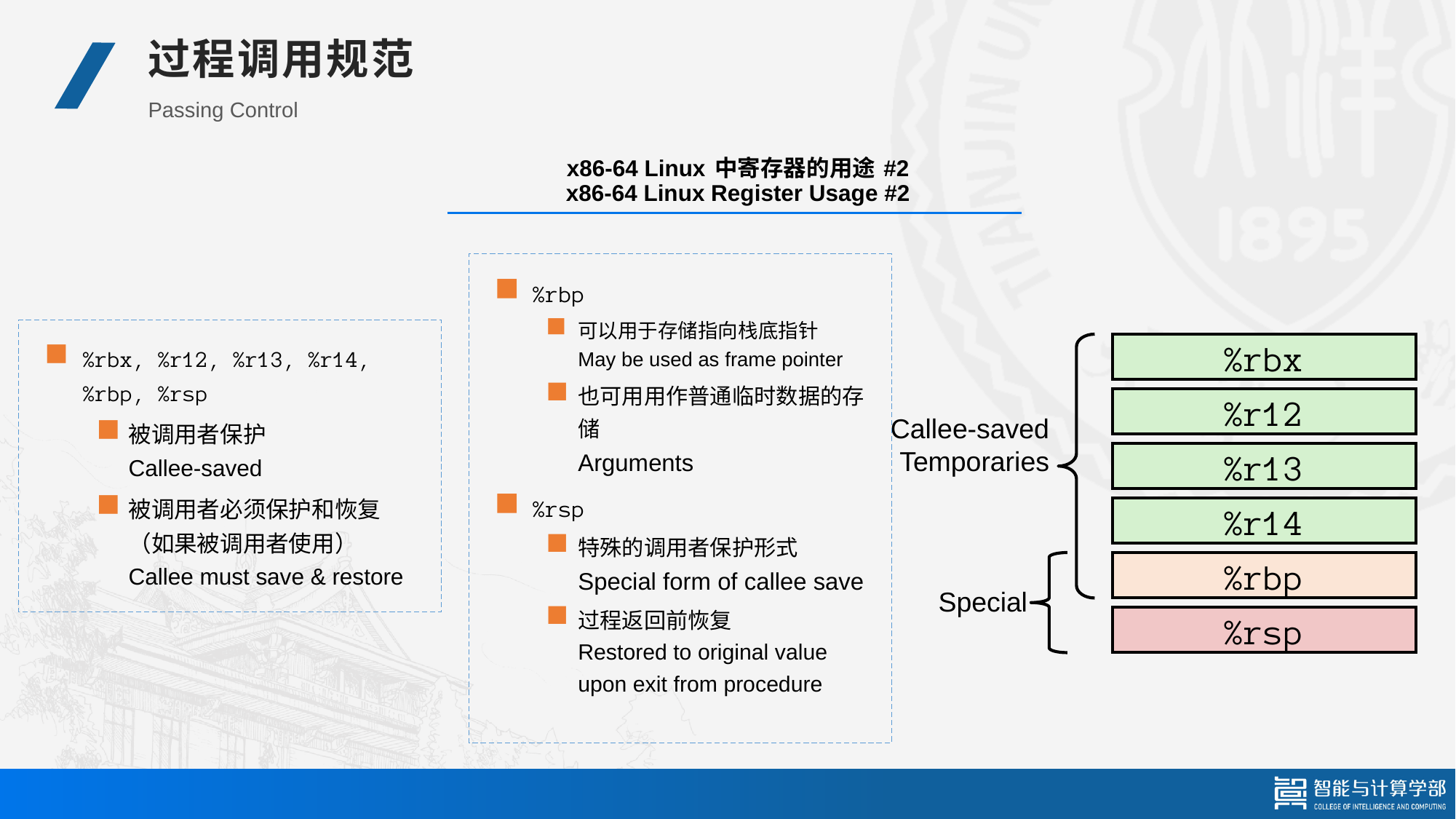

过程调用规范
Passing Control
# x86-64 Linux 中寄存器的用途 #2 x86-64 Linux Register Usage #2
%rbp
可以用于存储指向栈底指针
May be used as frame pointer
也可用用作普通临时数据的存储
Arguments
%rsp
特殊的调用者保护形式
Special form of callee save
过程返回前恢复
Restored to original value upon exit from procedure

%rbx, %r12, %r13, %r14, %rbp, %rsp
被调用者保护
Callee-saved
被调用者必须保护和恢复 （如果被调用者使用）
Callee must save & restore

%rbx
%r12
Callee-saved
Temporaries
%r13
%r14

%rbp
Special
%rsp